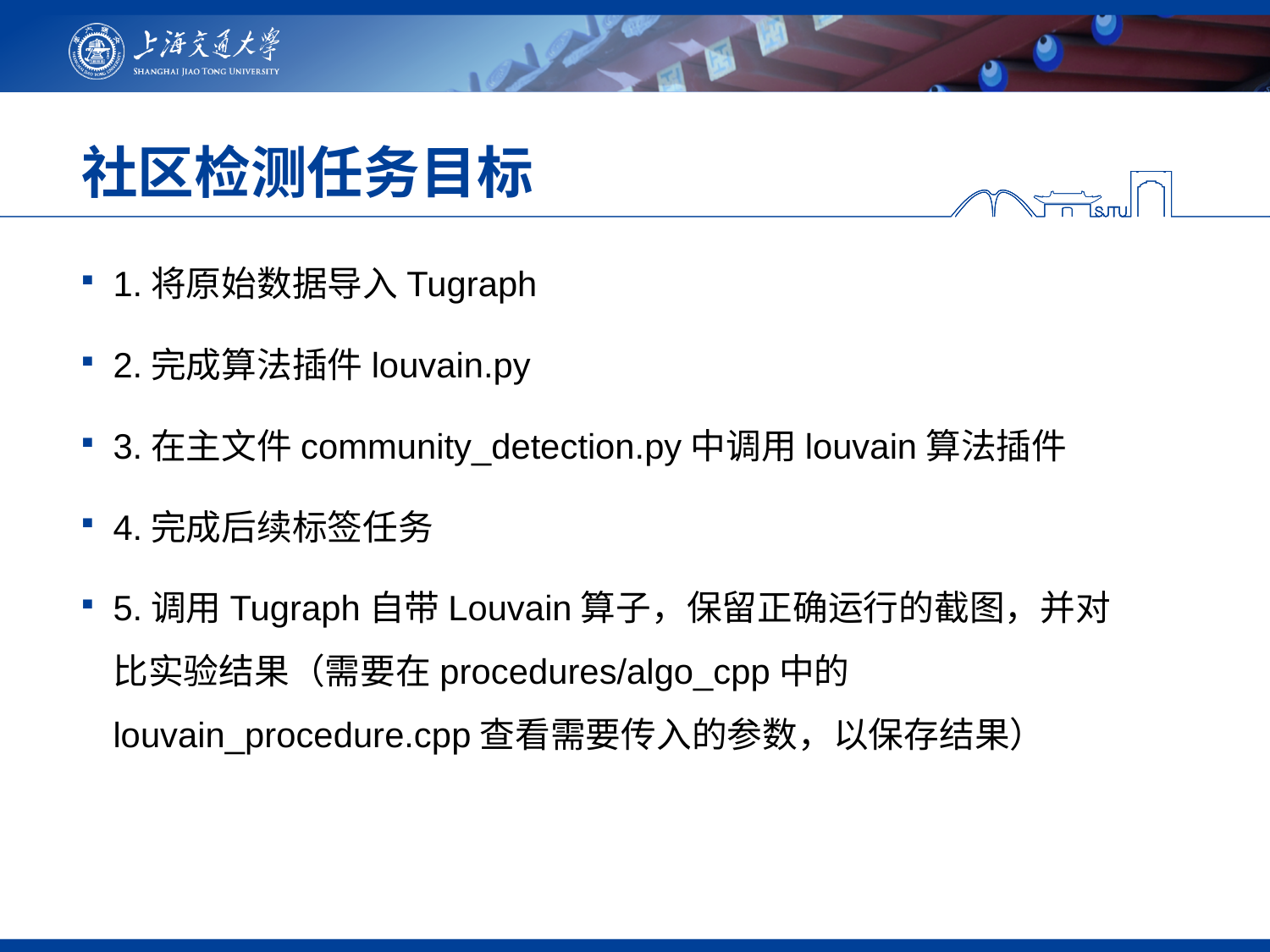

# 社区检测任务目标
1.将原始数据导入Tugraph
2.完成算法插件louvain.py
3.在主文件community_detection.py中调用louvain算法插件
4.完成后续标签任务
5.调用Tugraph自带Louvain算子，保留正确运行的截图，并对比实验结果（需要在procedures/algo_cpp中的louvain_procedure.cpp查看需要传入的参数，以保存结果）